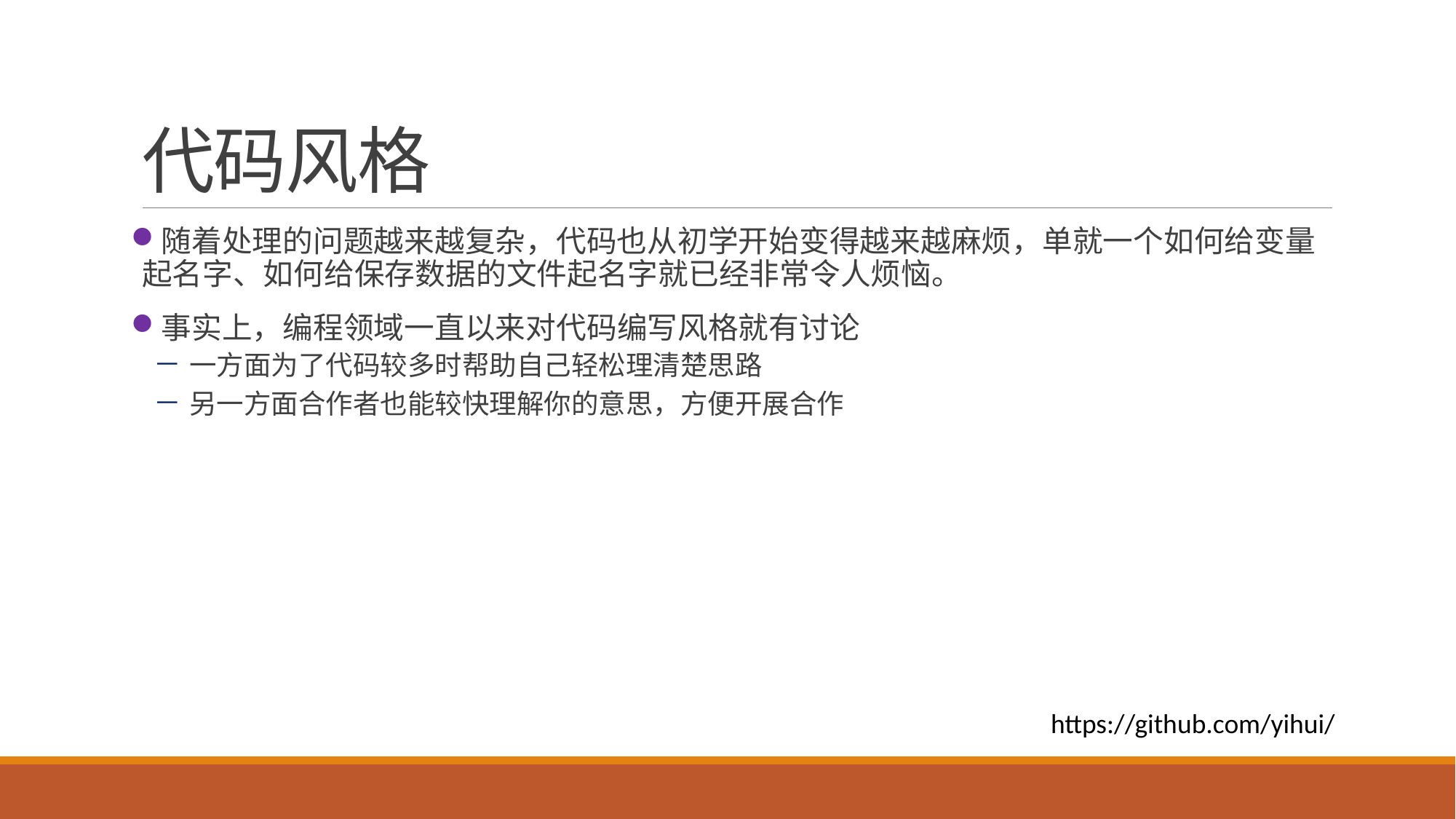

# 代码风格
随着处理的问题越来越复杂，代码也从初学开始变得越来越麻烦，单就一个如何给变量起名字、如何给保存数据的文件起名字就已经非常令人烦恼。
事实上，编程领域一直以来对代码编写风格就有讨论
一方面为了代码较多时帮助自己轻松理清楚思路
另一方面合作者也能较快理解你的意思，方便开展合作

https://github.com/yihui/